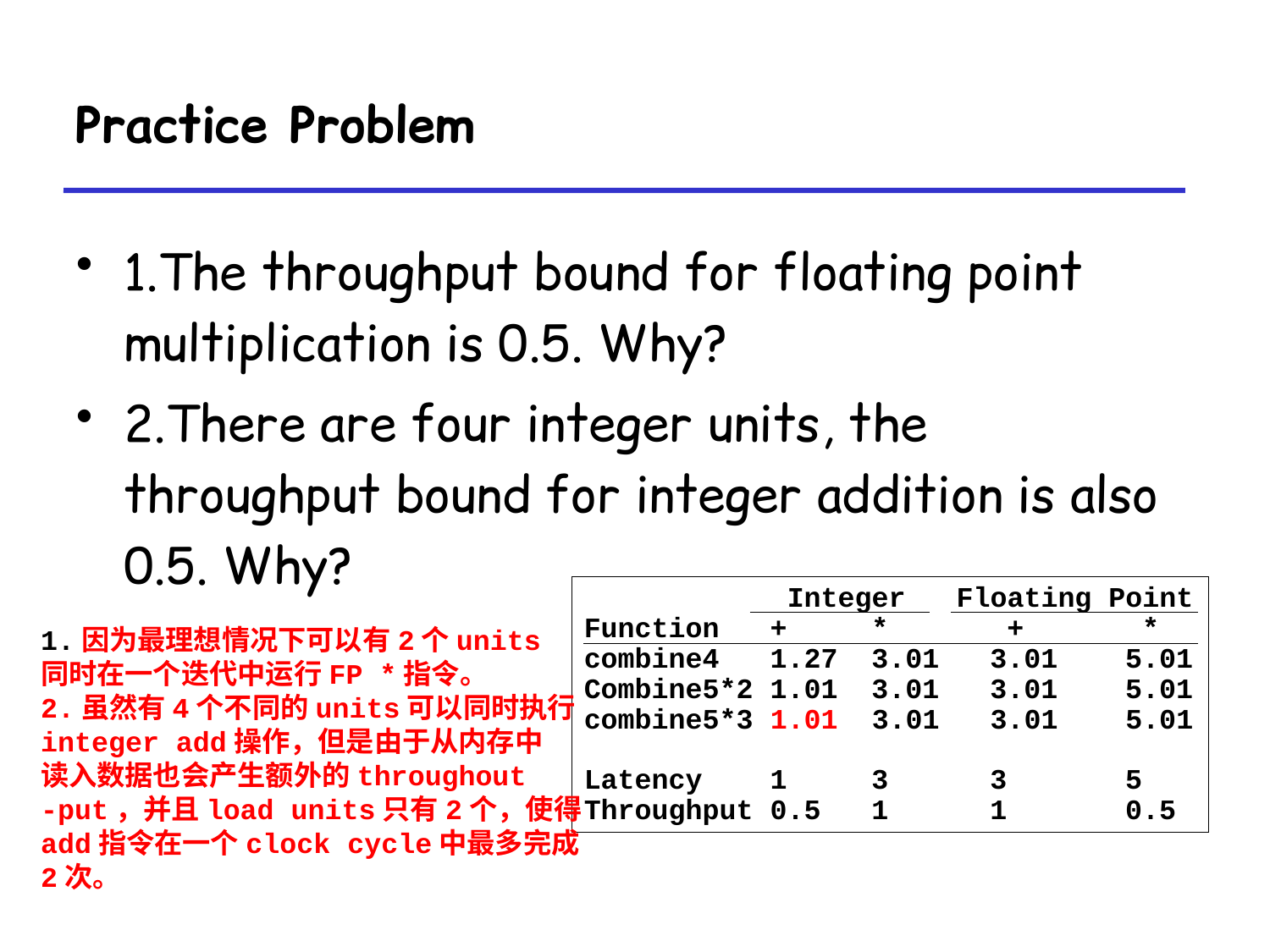

Practice Problem
1.The throughput bound for floating point multiplication is 0.5. Why?
2.There are four integer units, the throughput bound for integer addition is also 0.5. Why?
            Integer   Floating Point
Function   +     *       +       *
combine4   1.27  3.01   3.01    5.01
Combine5*2 1.01  3.01   3.01    5.01
combine5*3 1.01  3.01   3.01    5.01

Latency    1     3      3       5
Throughput 0.5   1      1       0.5
1.因为最理想情况下可以有2个units
同时在一个迭代中运行FP *指令。
2.虽然有4个不同的units可以同时执行
integer add操作，但是由于从内存中
读入数据也会产生额外的throughout
-put，并且load units只有2个，使得
add指令在一个clock cycle中最多完成
2次。
31